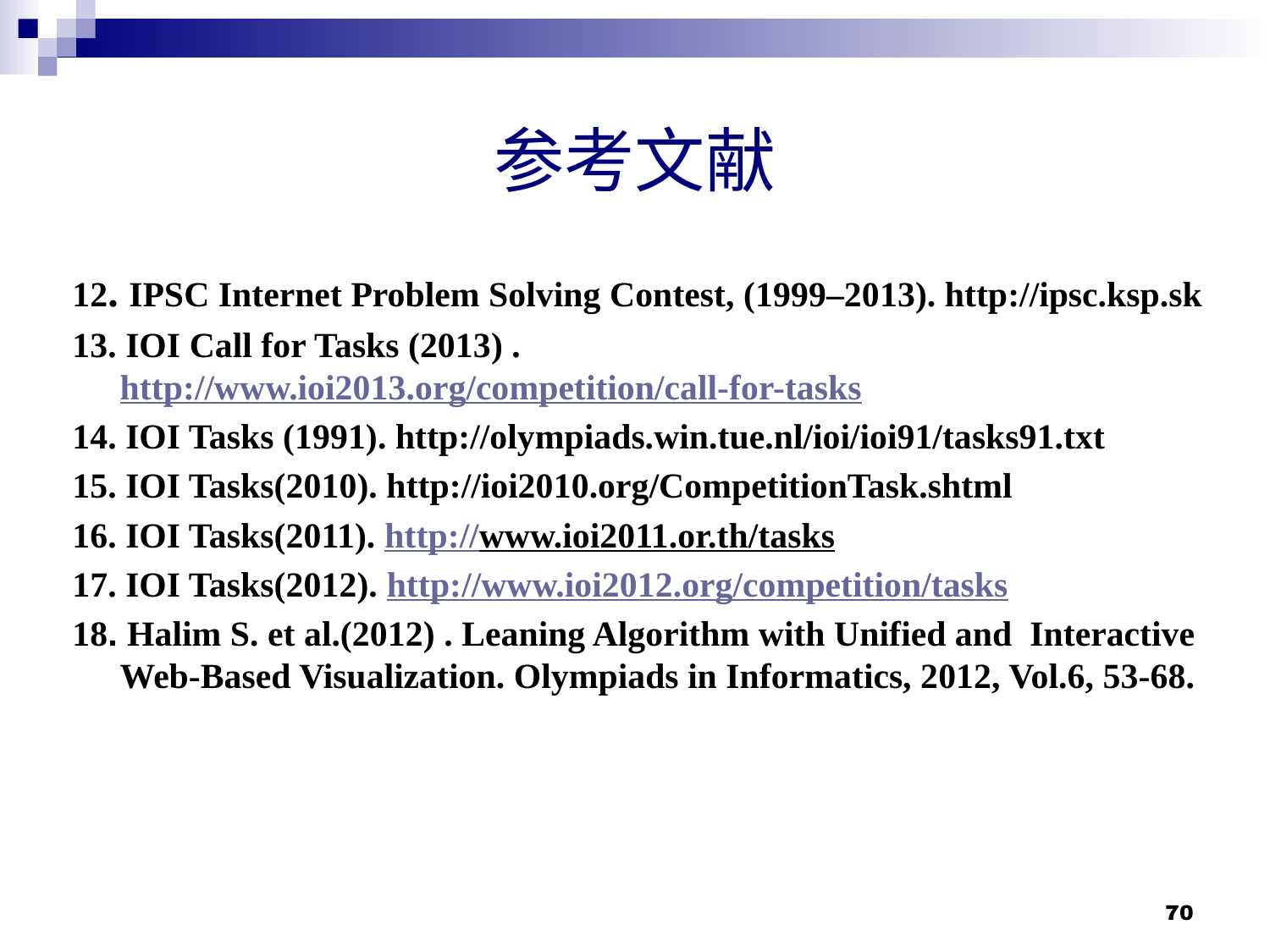

# 参考文献
12. IPSC Internet Problem Solving Contest, (1999–2013). http://ipsc.ksp.sk
13. IOI Call for Tasks (2013) .  http://www.ioi2013.org/competition/call-for-tasks
14. IOI Tasks (1991). http://olympiads.win.tue.nl/ioi/ioi91/tasks91.txt
15. IOI Tasks(2010). http://ioi2010.org/CompetitionTask.shtml
16. IOI Tasks(2011). http://www.ioi2011.or.th/tasks
17. IOI Tasks(2012). http://www.ioi2012.org/competition/tasks
18. Halim S. et al.(2012) . Leaning Algorithm with Unified and  Interactive Web-Based Visualization. Olympiads in Informatics, 2012, Vol.6, 53-68.

70